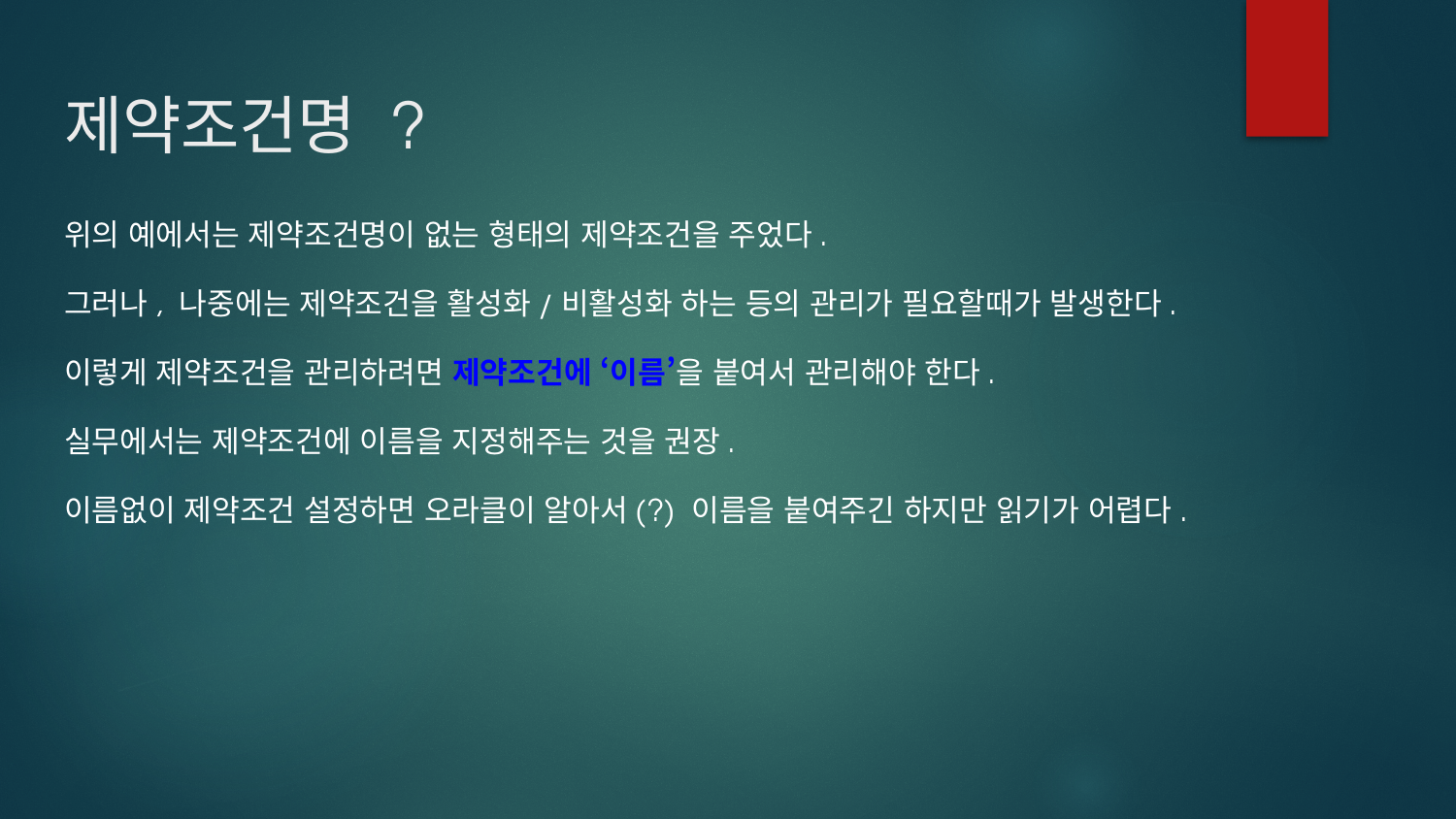

# 제약조건명 ?
위의 예에서는 제약조건명이 없는 형태의 제약조건을 주었다.
그러나, 나중에는 제약조건을 활성화/비활성화 하는 등의 관리가 필요할때가 발생한다.
이렇게 제약조건을 관리하려면 제약조건에 ‘이름’을 붙여서 관리해야 한다.
실무에서는 제약조건에 이름을 지정해주는 것을 권장.
이름없이 제약조건 설정하면 오라클이 알아서(?) 이름을 붙여주긴 하지만 읽기가 어렵다.